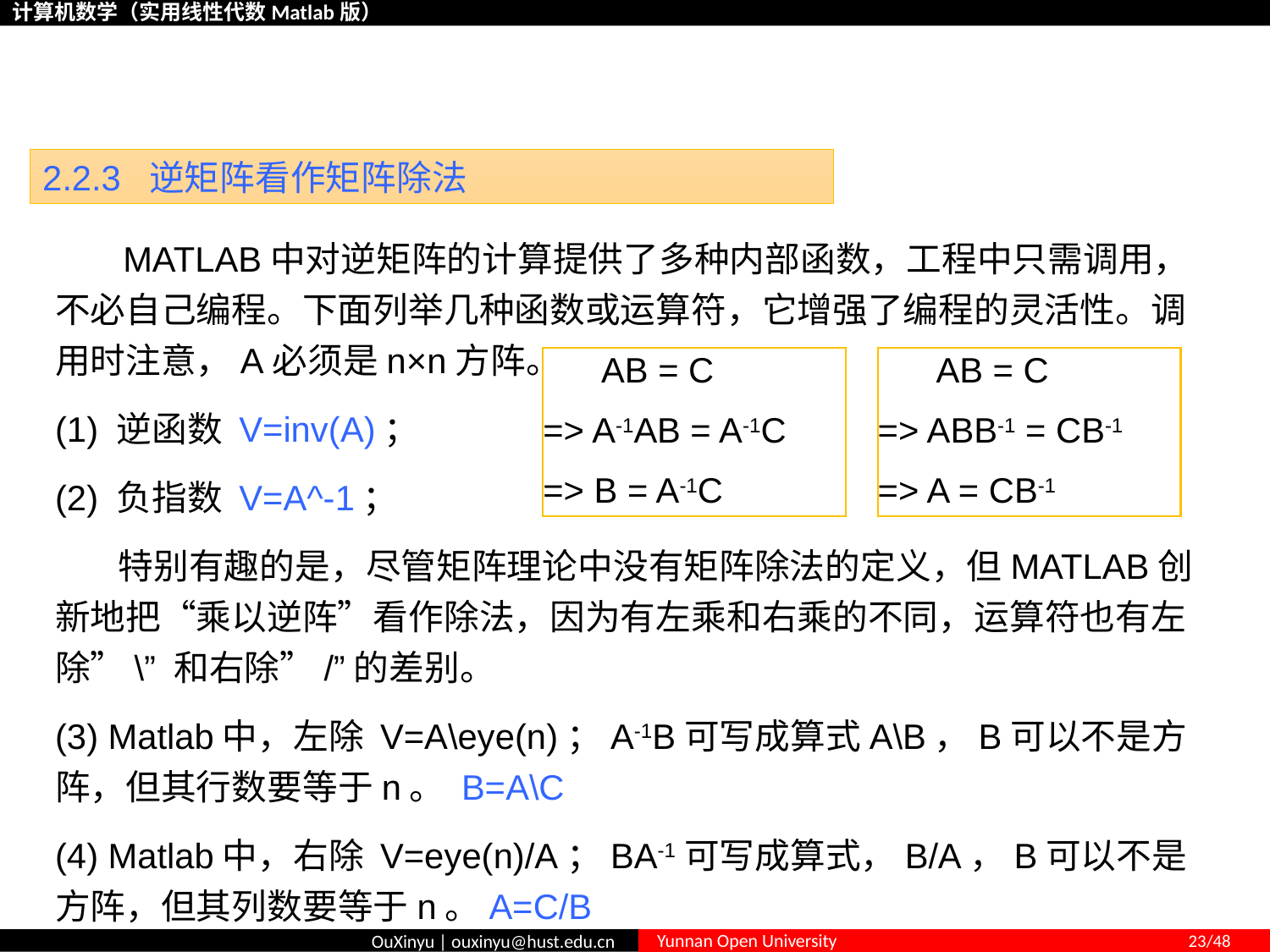

# 2.2  矩阵的逆
2.2.3  逆矩阵看作矩阵除法
       MATLAB中对逆矩阵的计算提供了多种内部函数，工程中只需调用，不必自己编程。下面列举几种函数或运算符，它增强了编程的灵活性。调用时注意，A必须是n×n方阵。
(1) 逆函数 V=inv(A)；
(2) 负指数 V=A^-1；
       特别有趣的是，尽管矩阵理论中没有矩阵除法的定义，但MATLAB创新地把“乘以逆阵”看作除法，因为有左乘和右乘的不同，运算符也有左除”\” 和右除”/”的差别。
(3) Matlab中，左除 V=A\eye(n)；A-1B可写成算式A\B，B可以不是方阵，但其行数要等于n。 B=A\C
(4) Matlab中，右除 V=eye(n)/A；BA-1可写成算式，B/A，B可以不是方阵，但其列数要等于n。A=C/B
      AB = C
=> ABB-1 = CB-1
=> A = CB-1
      AB = C
=> A-1AB = A-1C
=> B = A-1C